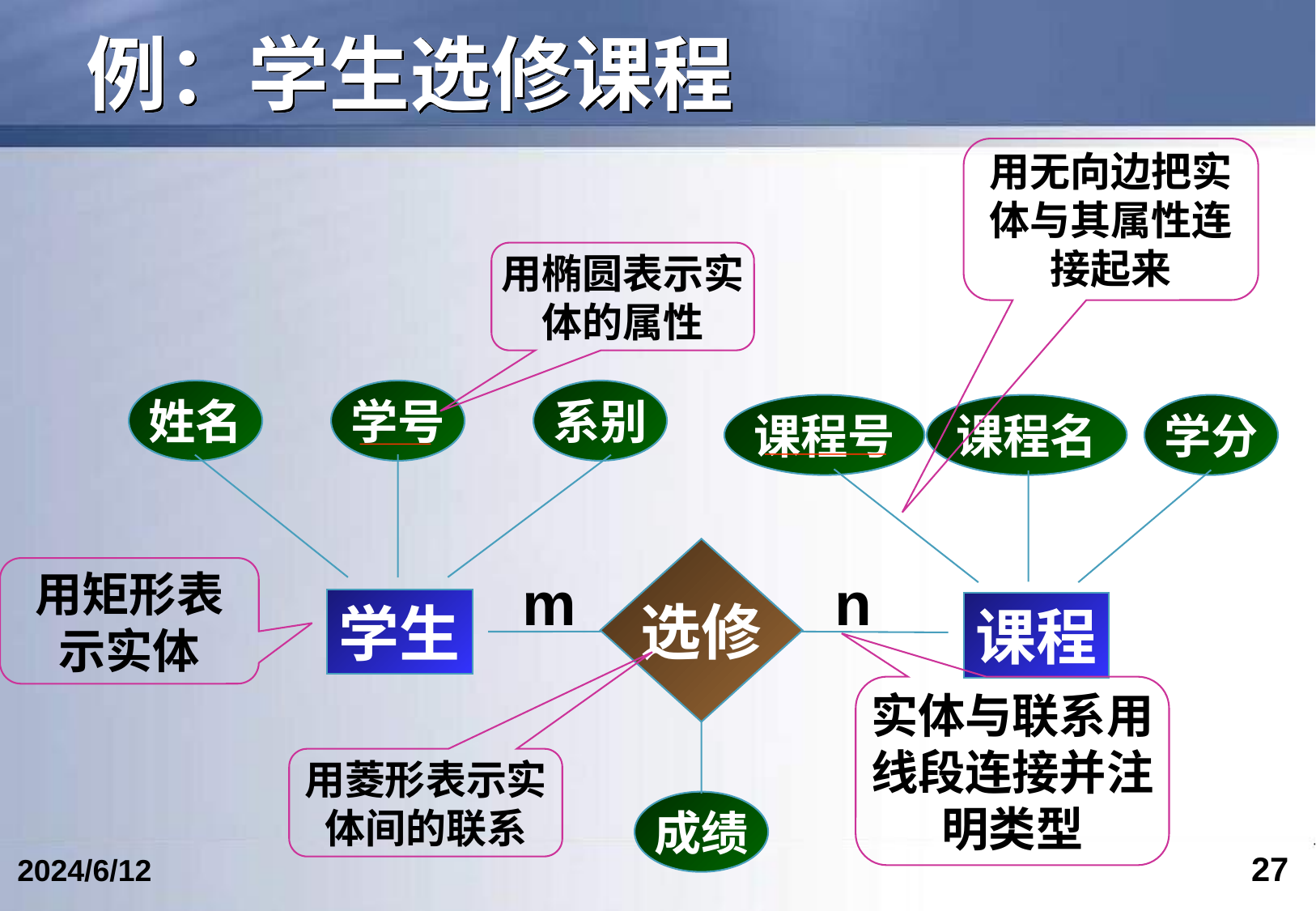

# 例：学生选修课程
用无向边把实体与其属性连接起来
用椭圆表示实体的属性
姓名
学号
系别
课程号
课程名
学分

选修
用矩形表
示实体
m
n
学生
课程

实体与联系用线段连接并注明类型

用菱形表示实体间的联系
成绩
27
2024/6/12